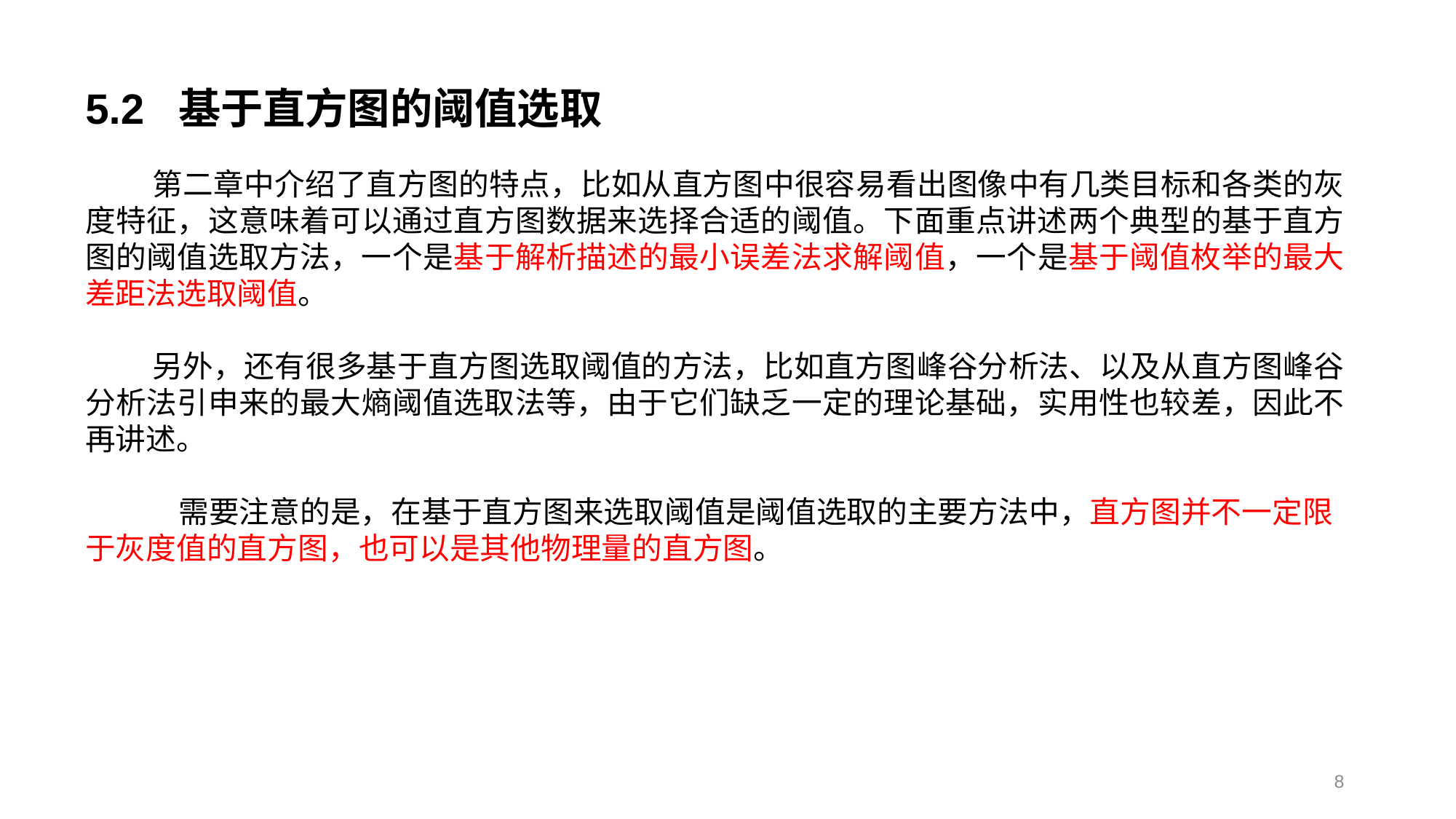

# 5.2  基于直方图的阈值选取
    第二章中介绍了直方图的特点，比如从直方图中很容易看出图像中有几类目标和各类的灰度特征，这意味着可以通过直方图数据来选择合适的阈值。下面重点讲述两个典型的基于直方图的阈值选取方法，一个是基于解析描述的最小误差法求解阈值，一个是基于阈值枚举的最大差距法选取阈值。

    另外，还有很多基于直方图选取阈值的方法，比如直方图峰谷分析法、以及从直方图峰谷分析法引申来的最大熵阈值选取法等，由于它们缺乏一定的理论基础，实用性也较差，因此不再讲述。

        需要注意的是，在基于直方图来选取阈值是阈值选取的主要方法中，直方图并不一定限于灰度值的直方图，也可以是其他物理量的直方图。
8